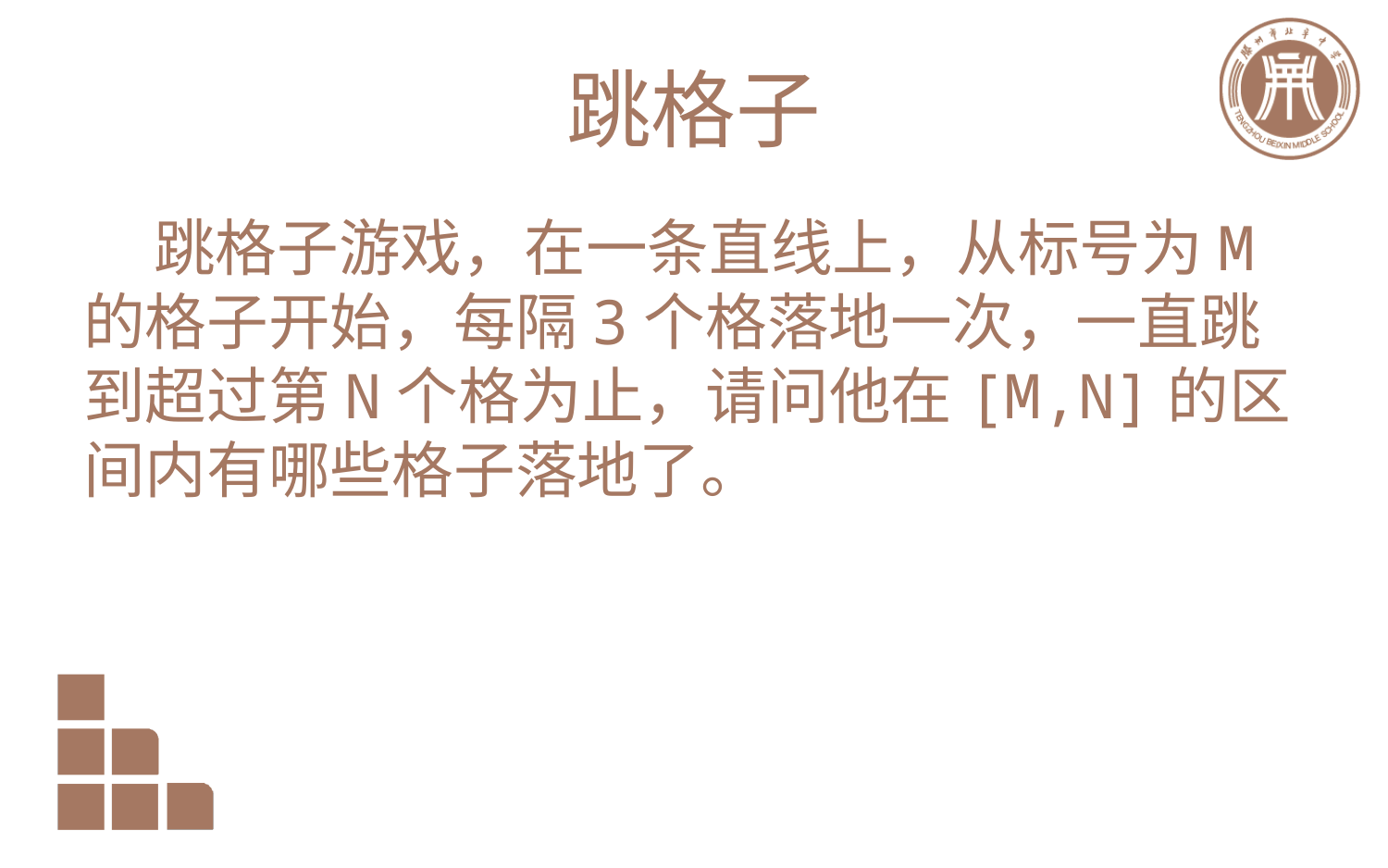

# 跳格子
    跳格子游戏，在一条直线上，从标号为M的格子开始，每隔3个格落地一次，一直跳到超过第N个格为止，请问他在[M,N]的区间内有哪些格子落地了。